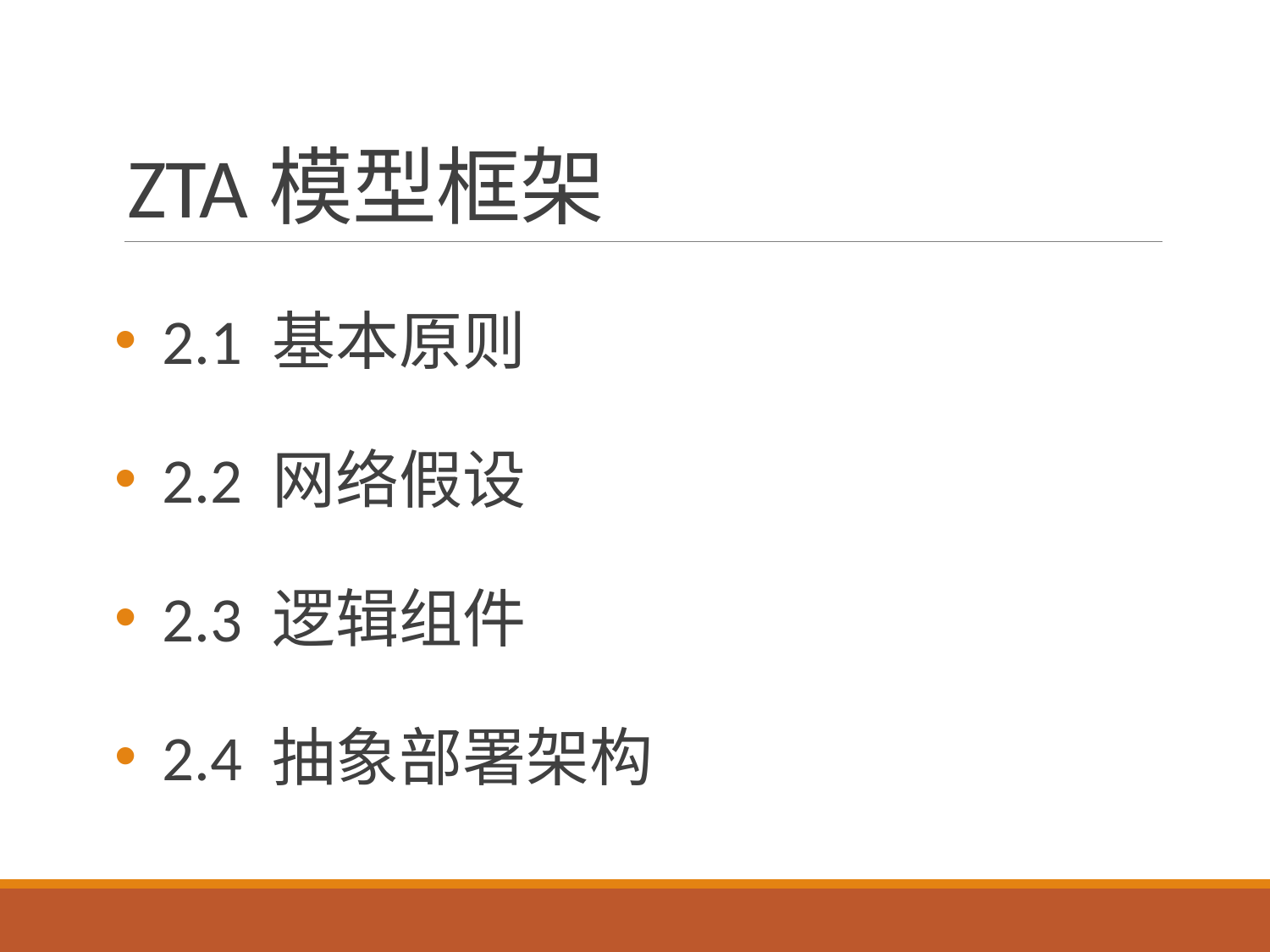

# ZTA模型框架
2.1 基本原则
2.2 网络假设
2.3 逻辑组件
2.4 抽象部署架构
57